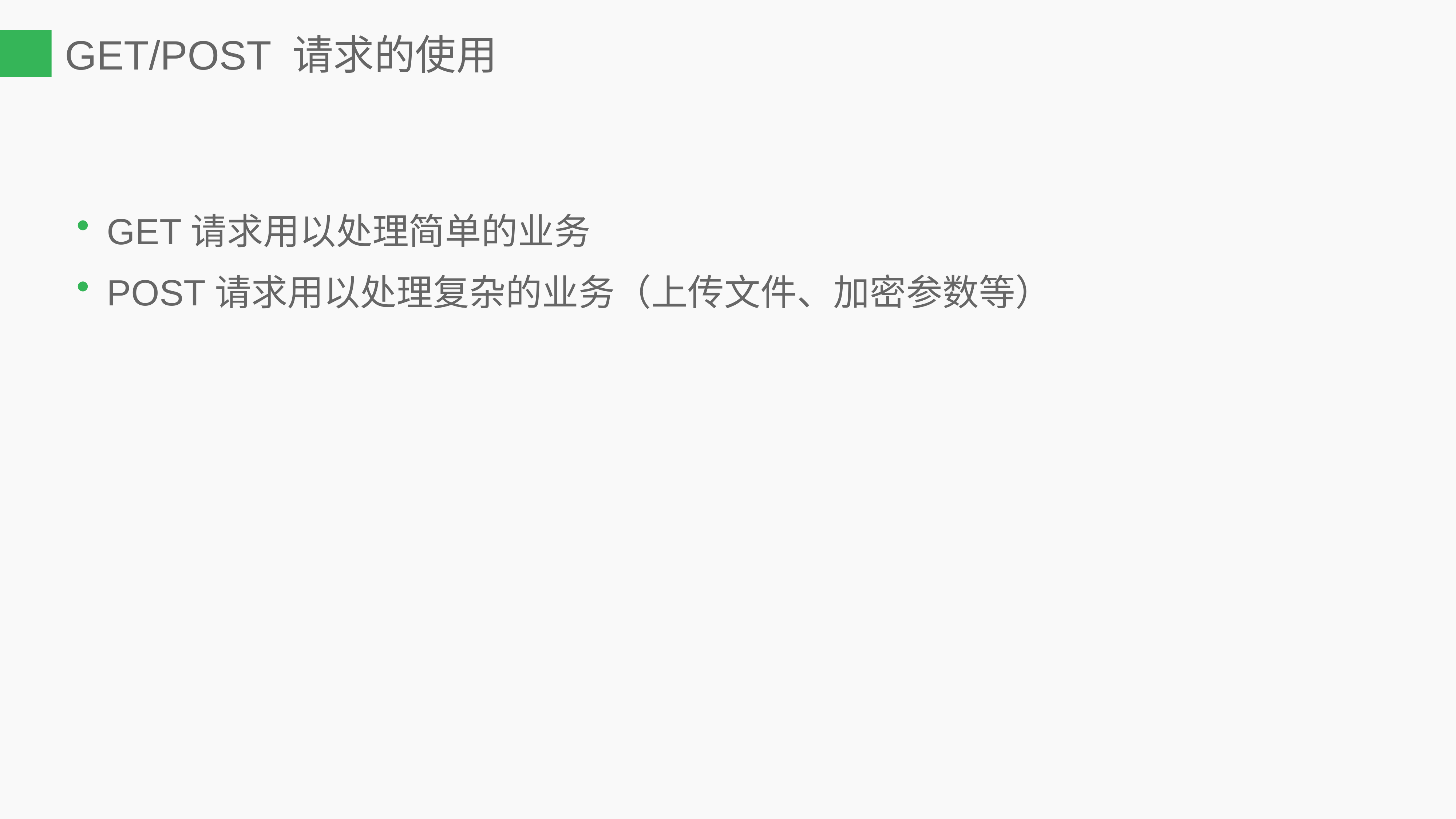

GET/POST 请求的使用

GET请求用以处理简单的业务
POST请求用以处理复杂的业务（上传文件、加密参数等）